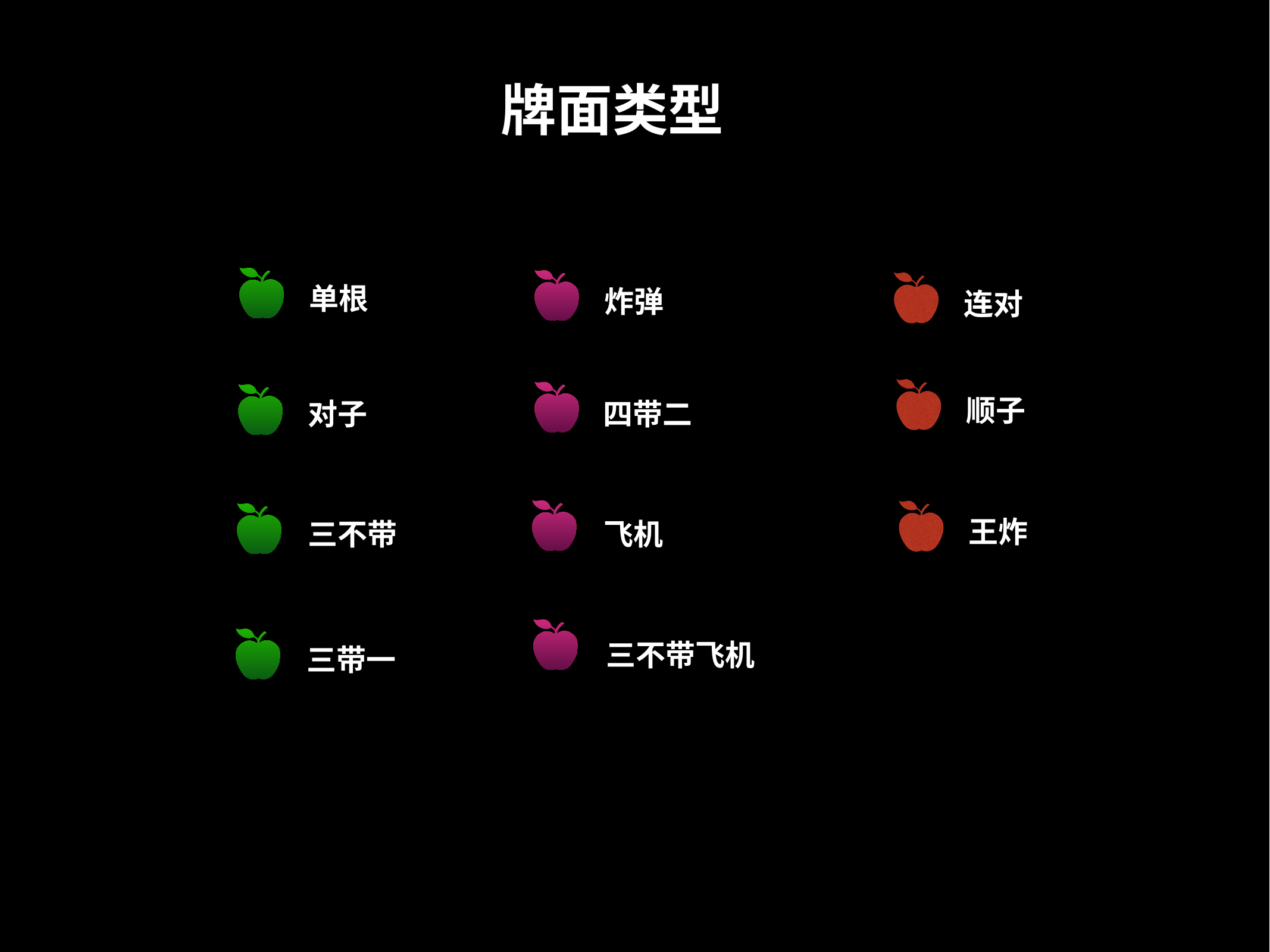

牌面类型

单根

炸弹
连对

顺子
对子
四带二

王炸
三不带
飞机

三不带飞机
三带一